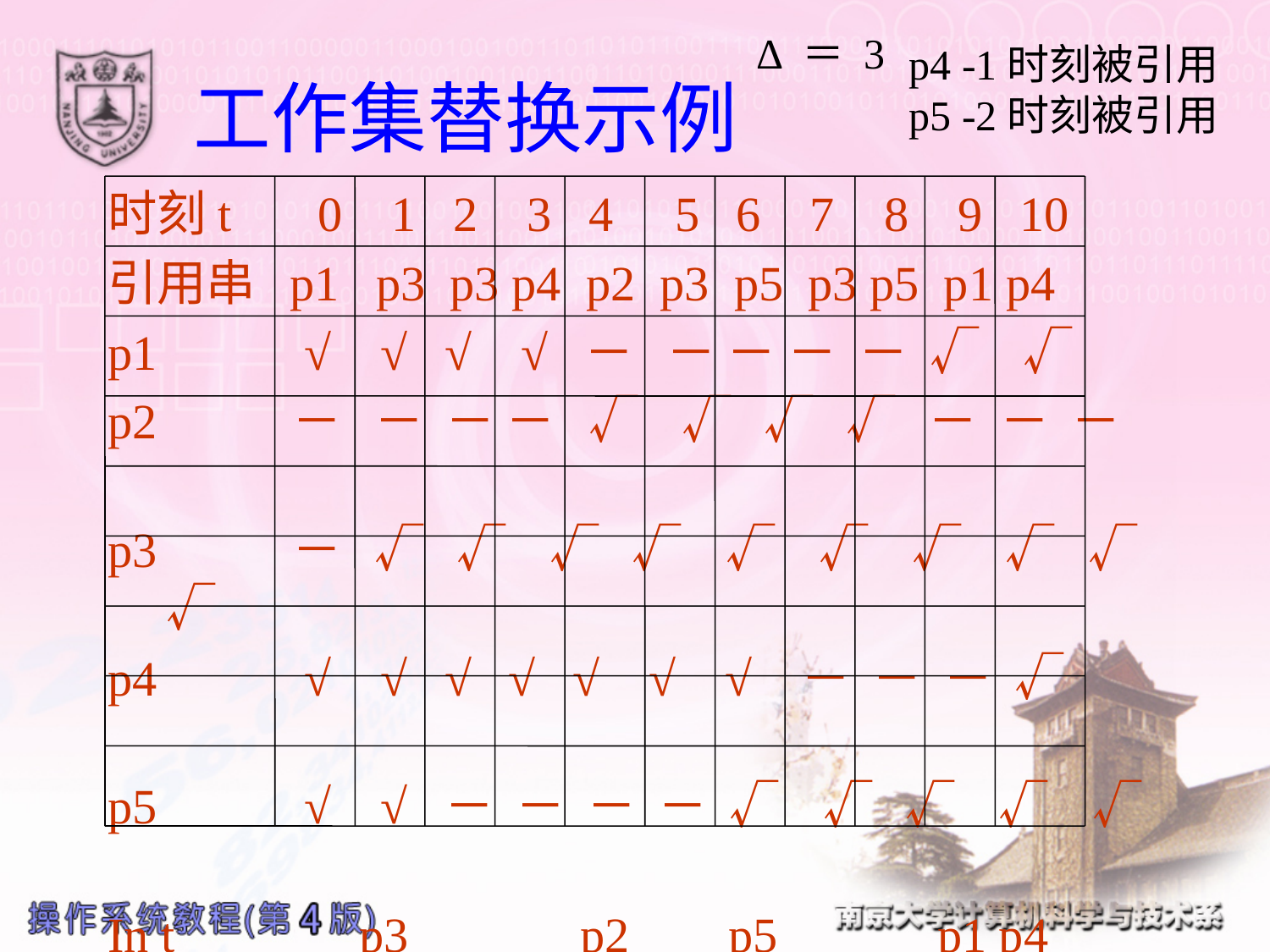

Δ ＝ 3
p4 -1时刻被引用
p5 -2时刻被引用
# 工作集替换示例
时刻t       0    1   2    3   4     5   6    7    8    9   10
引用串  p1   p3  p3 p4  p2  p3  p5  p3 p5  p1 p4
p1            √    √   √    √  －   － － －  －  √    √
p2          －   －  － －   √    √   √   √   －  －  －
p3          －   √   √    √   √    √    √    √    √   √    √
p4            √    √   √   √   √    √    √   －  －  －  √
p5            √    √  －  －  －  －  √    √   √    √    √
In t               p3              p2        p5             p1 p4
OUT t                p5        p1              p4 p2